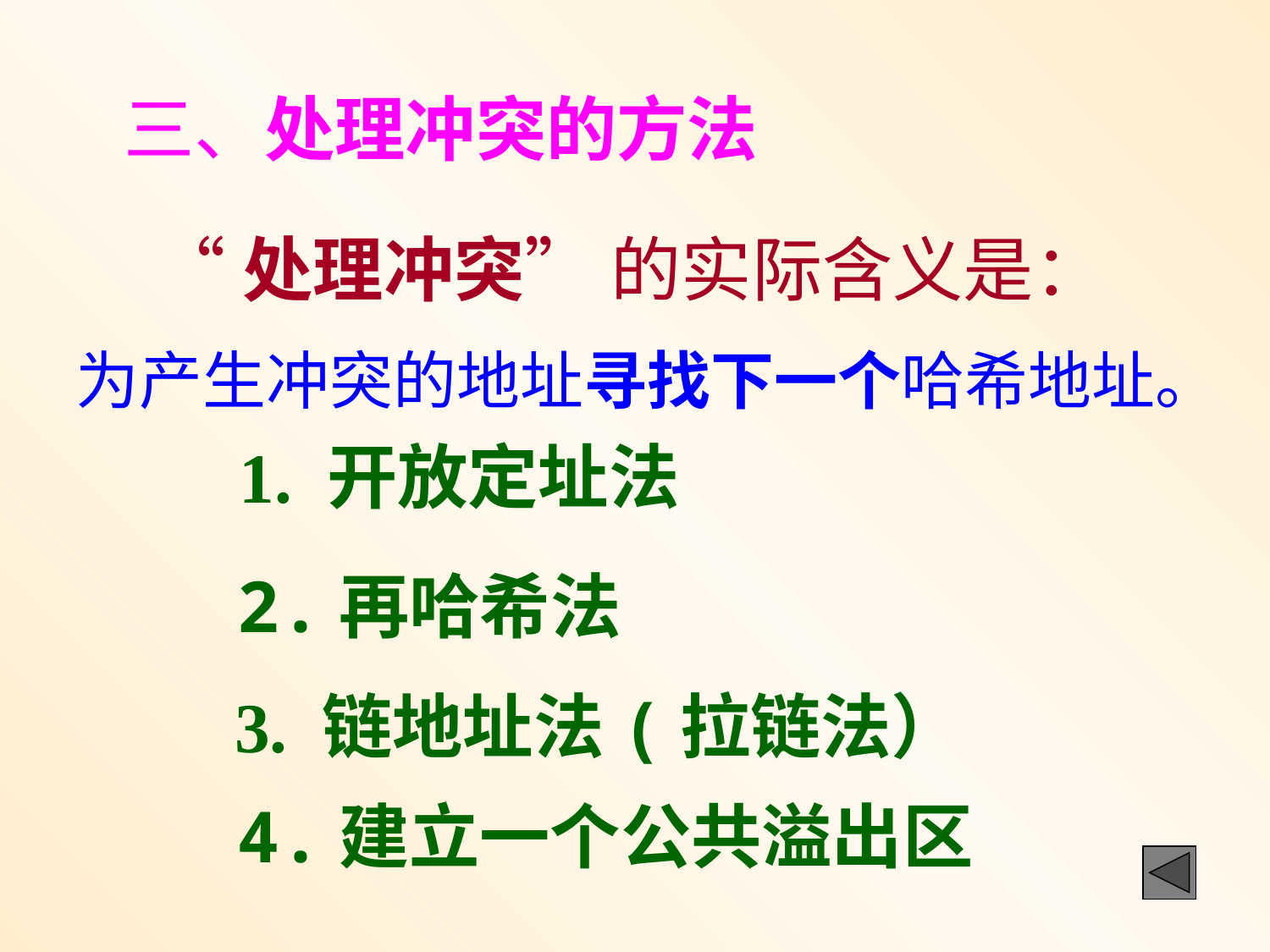

三、处理冲突的方法
     “处理冲突” 的实际含义是：
为产生冲突的地址寻找下一个哈希地址。
1. 开放定址法
2.再哈希法
3. 链地址法(拉链法）
4.建立一个公共溢出区